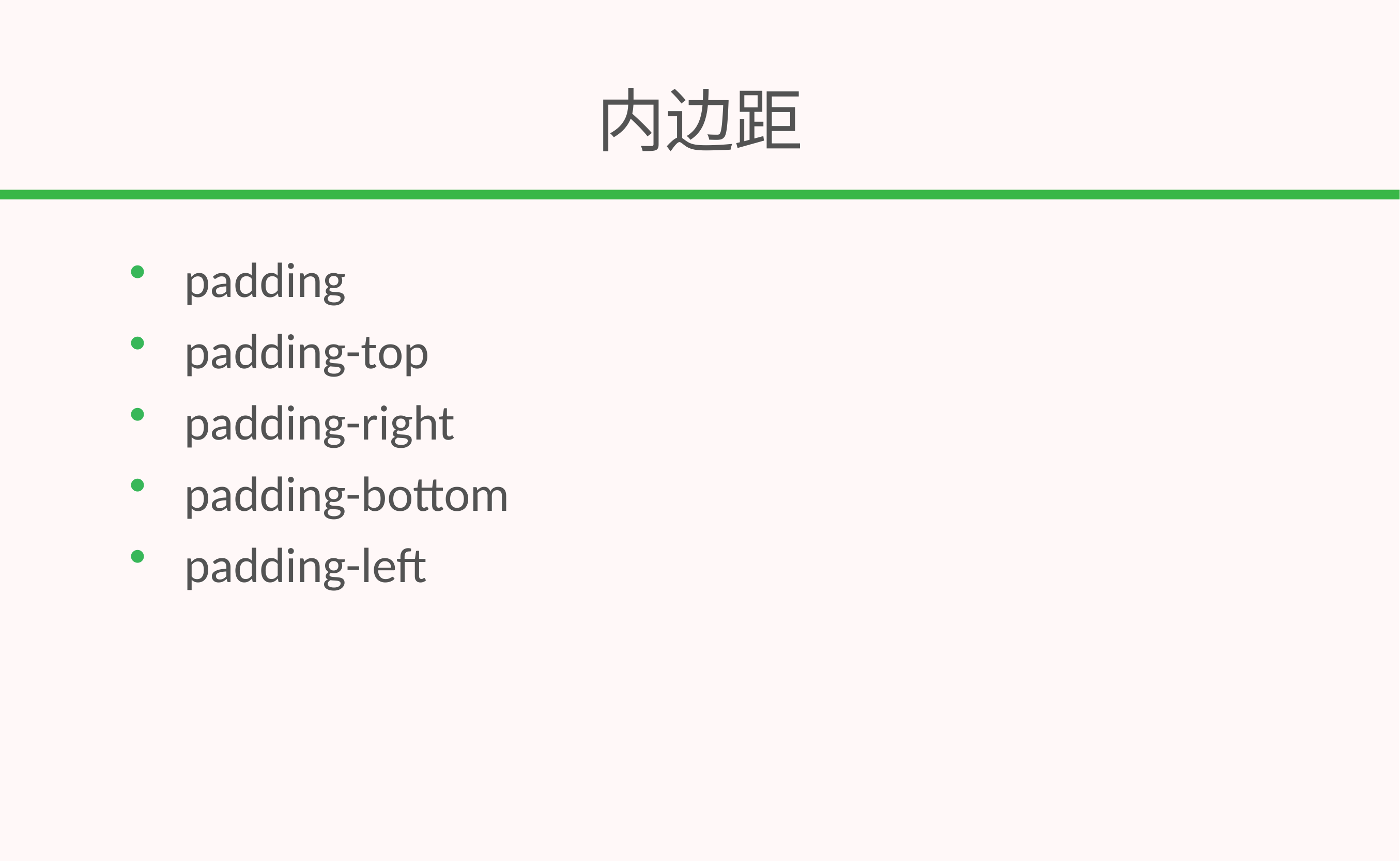

# 内边距
padding
padding-top
padding-right
padding-bottom
padding-left